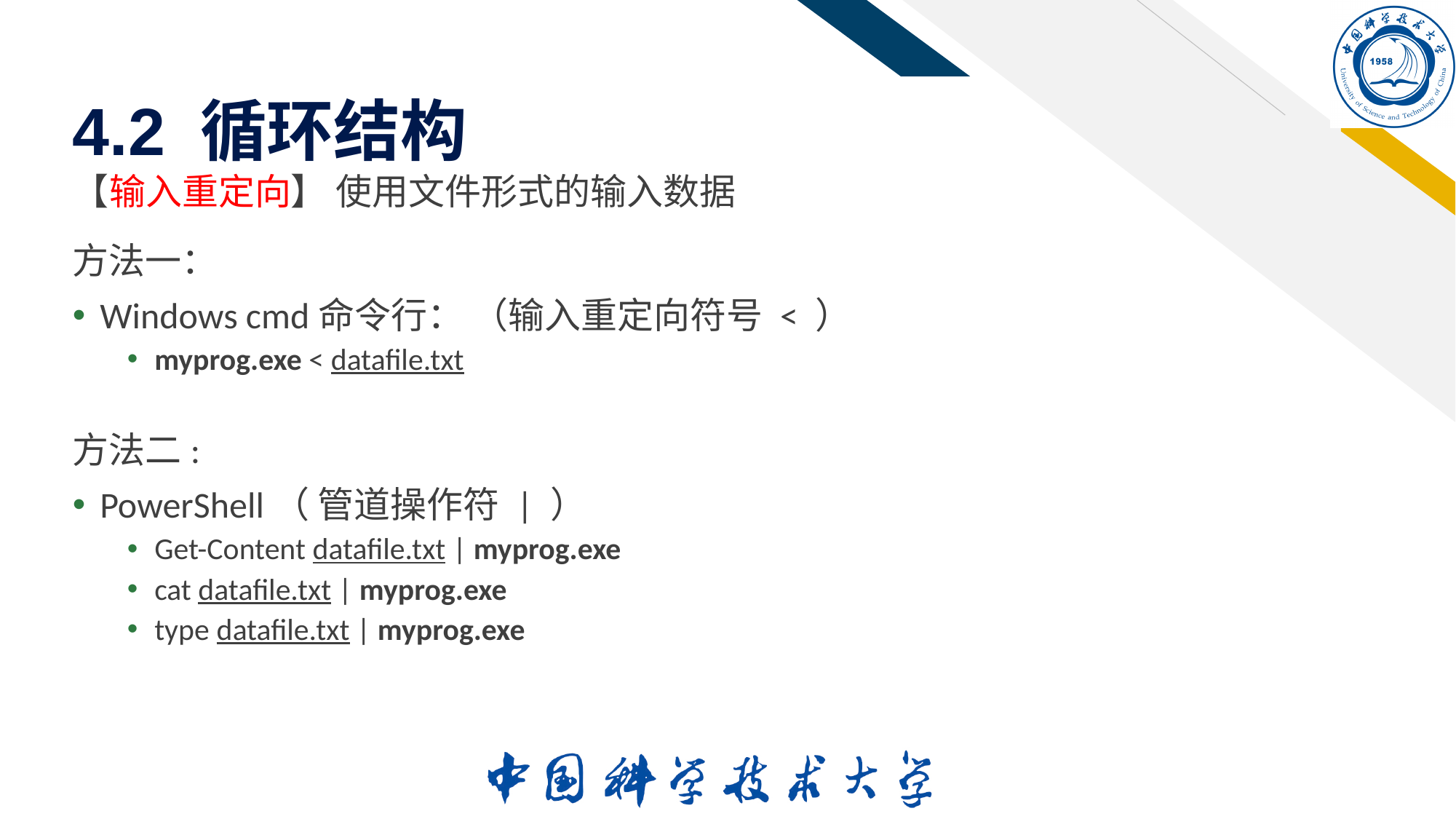

# 4.2 循环结构
【输入重定向】 使用文件形式的输入数据
方法一：
Windows cmd命令行： （输入重定向符号 < ）
myprog.exe < datafile.txt

方法二:
PowerShell（ 管道操作符 | ）
Get-Content datafile.txt | myprog.exe
cat datafile.txt | myprog.exe
type datafile.txt | myprog.exe